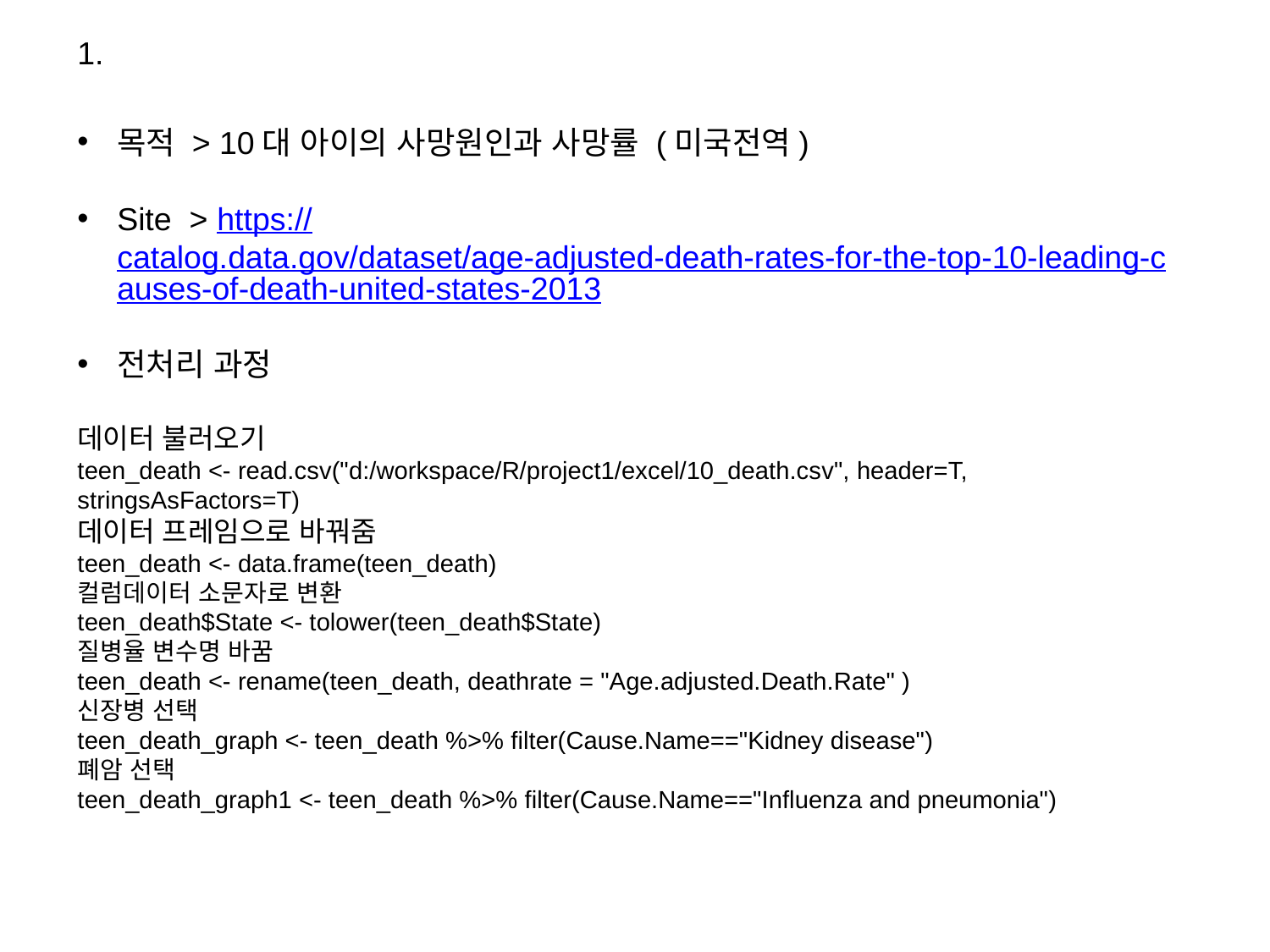

1.
목적 > 10대 아이의 사망원인과 사망률 (미국전역)

Site  > https://catalog.data.gov/dataset/age-adjusted-death-rates-for-the-top-10-leading-causes-of-death-united-states-2013

전처리 과정

데이터 불러오기
teen_death <- read.csv("d:/workspace/R/project1/excel/10_death.csv", header=T, stringsAsFactors=T)
데이터 프레임으로 바꿔줌
teen_death <- data.frame(teen_death)
컬럼데이터 소문자로 변환
teen_death$State <- tolower(teen_death$State)
질병율 변수명 바꿈
teen_death <- rename(teen_death, deathrate = "Age.adjusted.Death.Rate" )
신장병 선택
teen_death_graph <- teen_death %>% filter(Cause.Name=="Kidney disease")
폐암 선택
teen_death_graph1 <- teen_death %>% filter(Cause.Name=="Influenza and pneumonia")